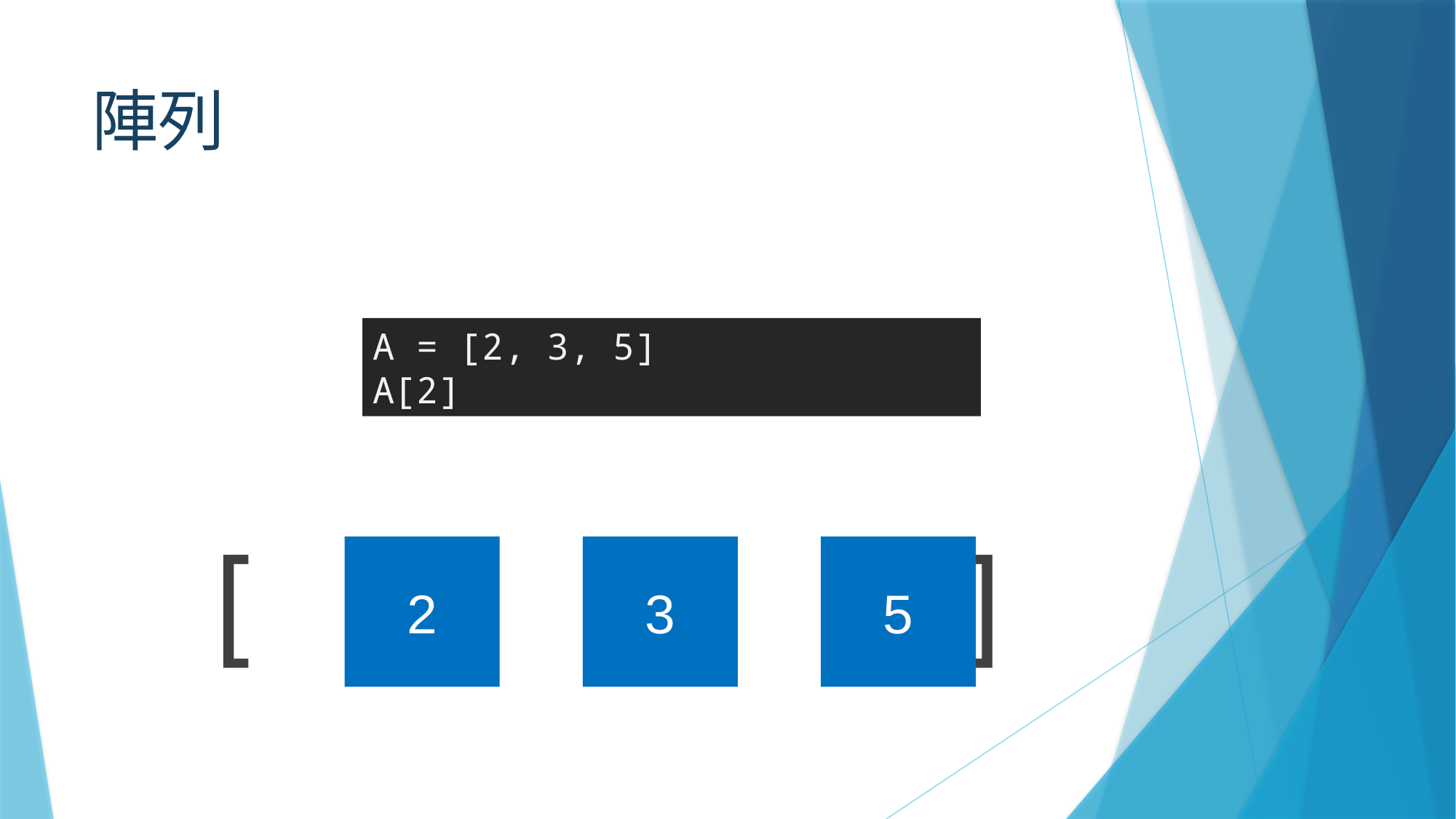

# 陣列

A = [2, 3, 5]
A[2]
[                      ]
2
3
5